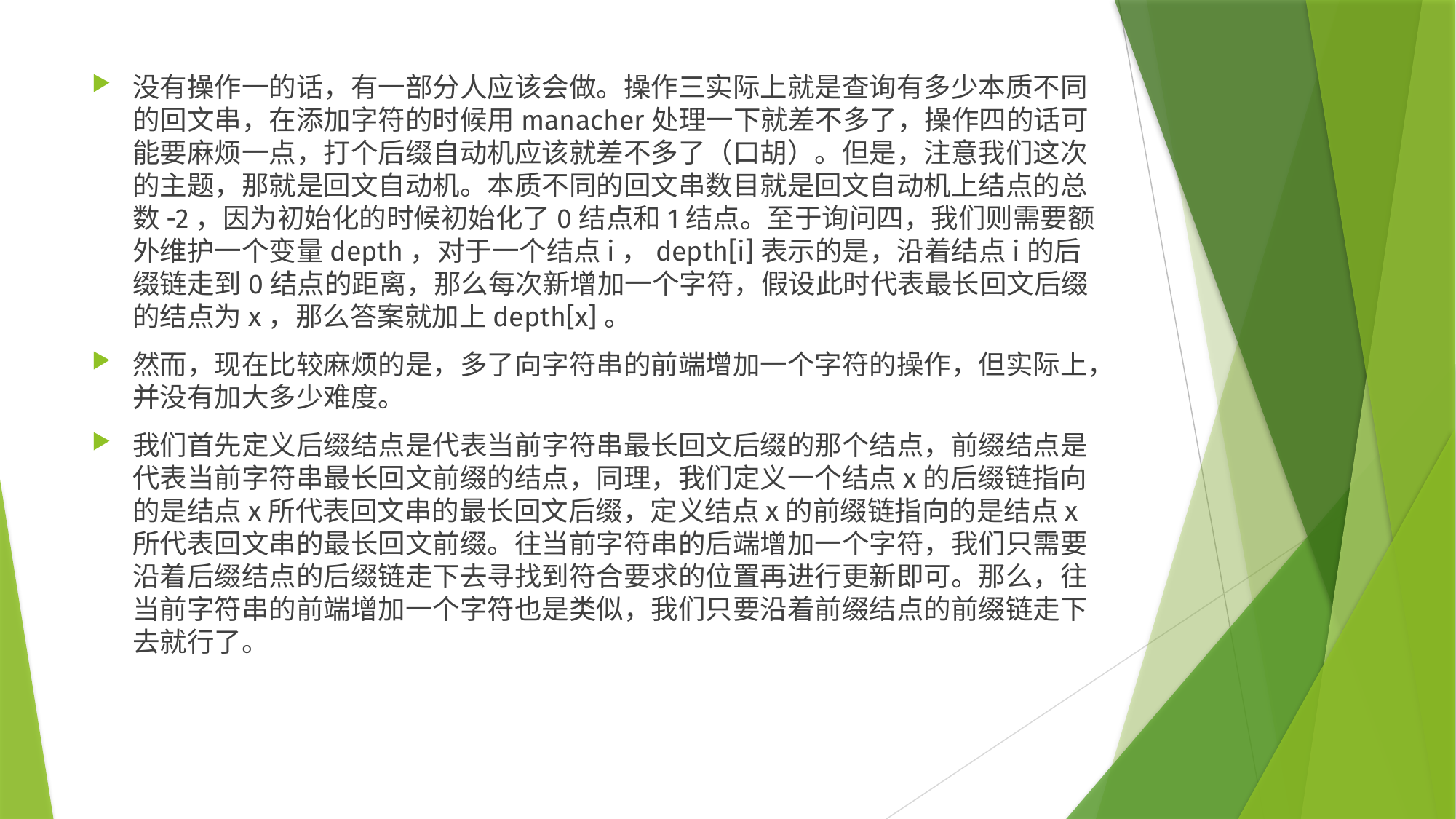

没有操作一的话，有一部分人应该会做。操作三实际上就是查询有多少本质不同的回文串，在添加字符的时候用manacher处理一下就差不多了，操作四的话可能要麻烦一点，打个后缀自动机应该就差不多了（口胡）。但是，注意我们这次的主题，那就是回文自动机。本质不同的回文串数目就是回文自动机上结点的总数-2，因为初始化的时候初始化了0结点和1结点。至于询问四，我们则需要额外维护一个变量depth，对于一个结点i，depth[i]表示的是，沿着结点i的后缀链走到0结点的距离，那么每次新增加一个字符，假设此时代表最长回文后缀的结点为x，那么答案就加上depth[x]。
然而，现在比较麻烦的是，多了向字符串的前端增加一个字符的操作，但实际上，并没有加大多少难度。
我们首先定义后缀结点是代表当前字符串最长回文后缀的那个结点，前缀结点是代表当前字符串最长回文前缀的结点，同理，我们定义一个结点x的后缀链指向的是结点x所代表回文串的最长回文后缀，定义结点x的前缀链指向的是结点x所代表回文串的最长回文前缀。往当前字符串的后端增加一个字符，我们只需要沿着后缀结点的后缀链走下去寻找到符合要求的位置再进行更新即可。那么，往当前字符串的前端增加一个字符也是类似，我们只要沿着前缀结点的前缀链走下去就行了。